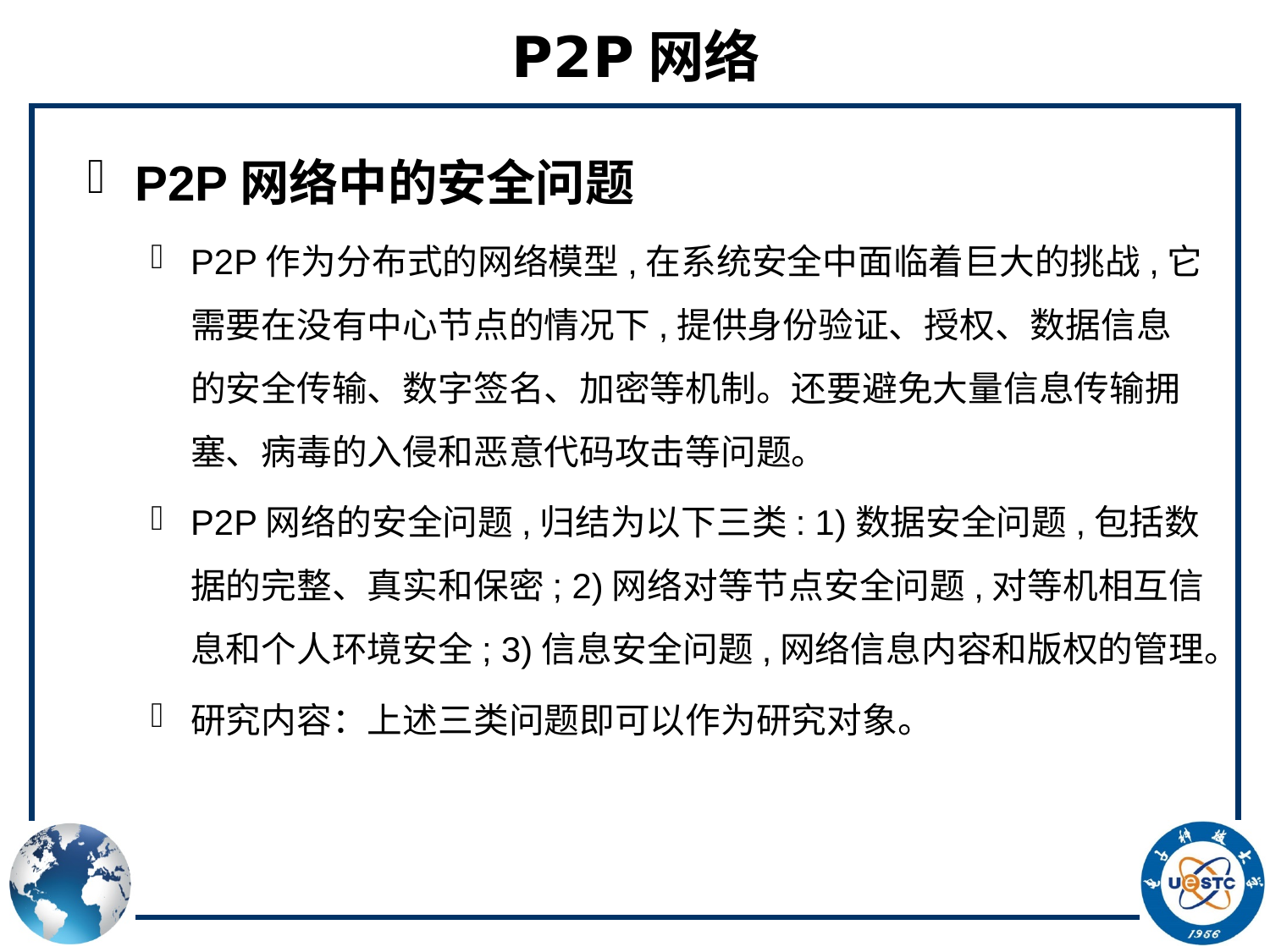

# P2P网络
P2P网络中的安全问题
P2P作为分布式的网络模型,在系统安全中面临着巨大的挑战,它需要在没有中心节点的情况下,提供身份验证、授权、数据信息的安全传输、数字签名、加密等机制。还要避免大量信息传输拥塞、病毒的入侵和恶意代码攻击等问题。
P2P网络的安全问题,归结为以下三类: 1)数据安全问题,包括数据的完整、真实和保密; 2)网络对等节点安全问题,对等机相互信息和个人环境安全; 3)信息安全问题,网络信息内容和版权的管理。
研究内容：上述三类问题即可以作为研究对象。